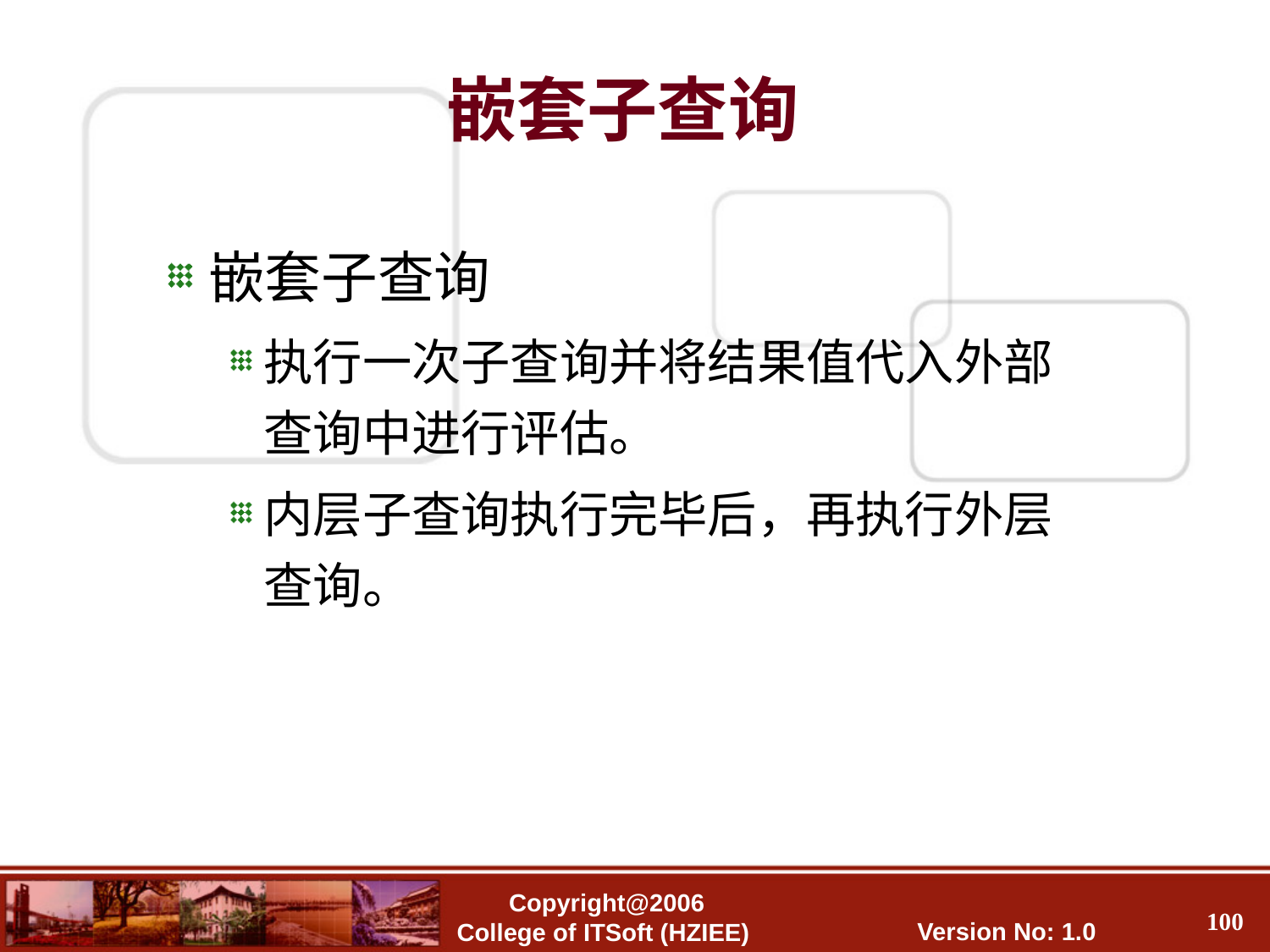

嵌套子查询
嵌套子查询
执行一次子查询并将结果值代入外部查询中进行评估。
内层子查询执行完毕后，再执行外层查询。